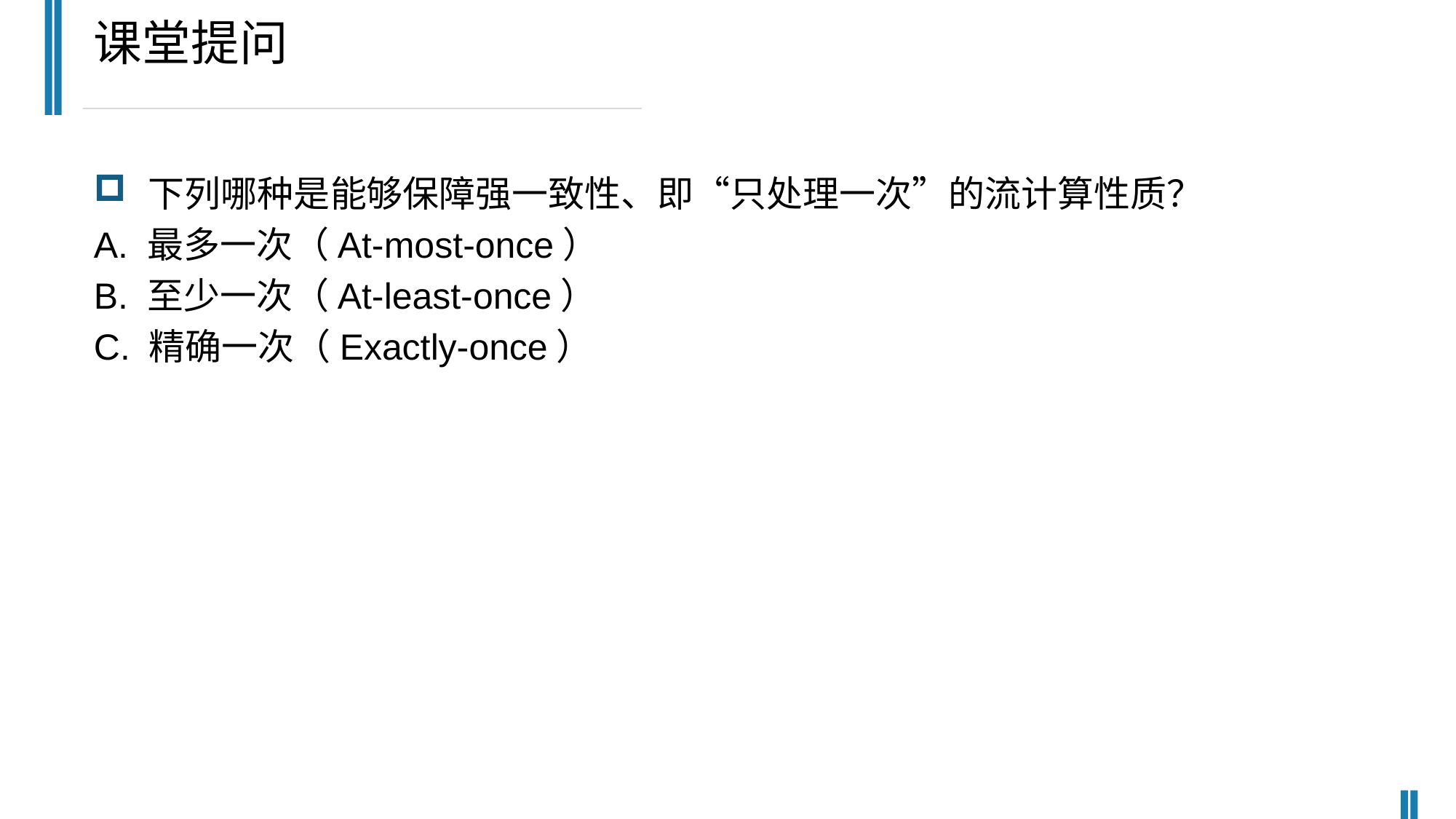

课堂提问

下列哪种是能够保障强一致性、即“只处理一次”的流计算性质？
A. 最多一次（At-most-once）
B. 至少一次（At-least-once）
C. 精确一次（Exactly-once）